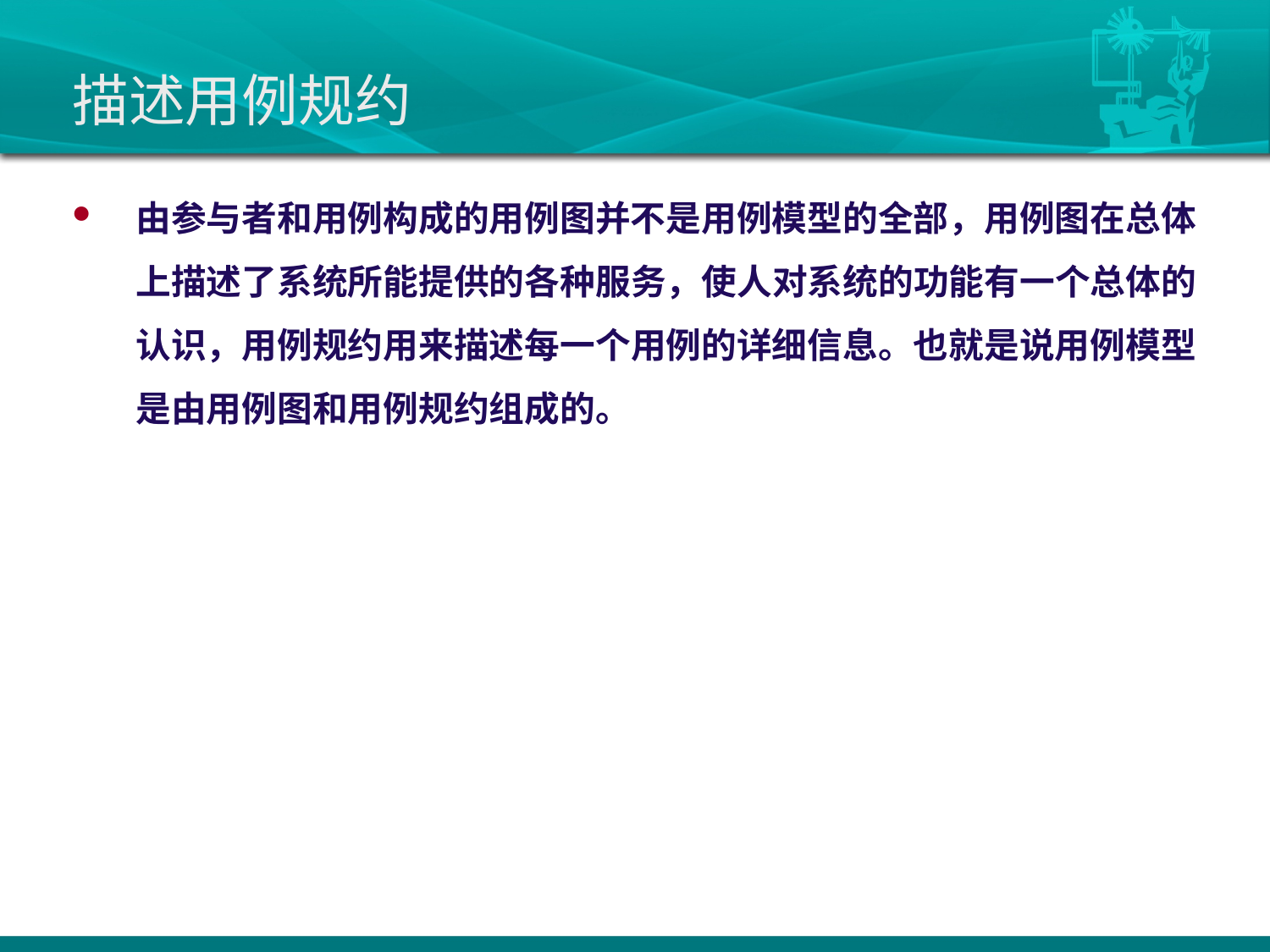

# 描述用例规约
由参与者和用例构成的用例图并不是用例模型的全部，用例图在总体上描述了系统所能提供的各种服务，使人对系统的功能有一个总体的认识，用例规约用来描述每一个用例的详细信息。也就是说用例模型是由用例图和用例规约组成的。